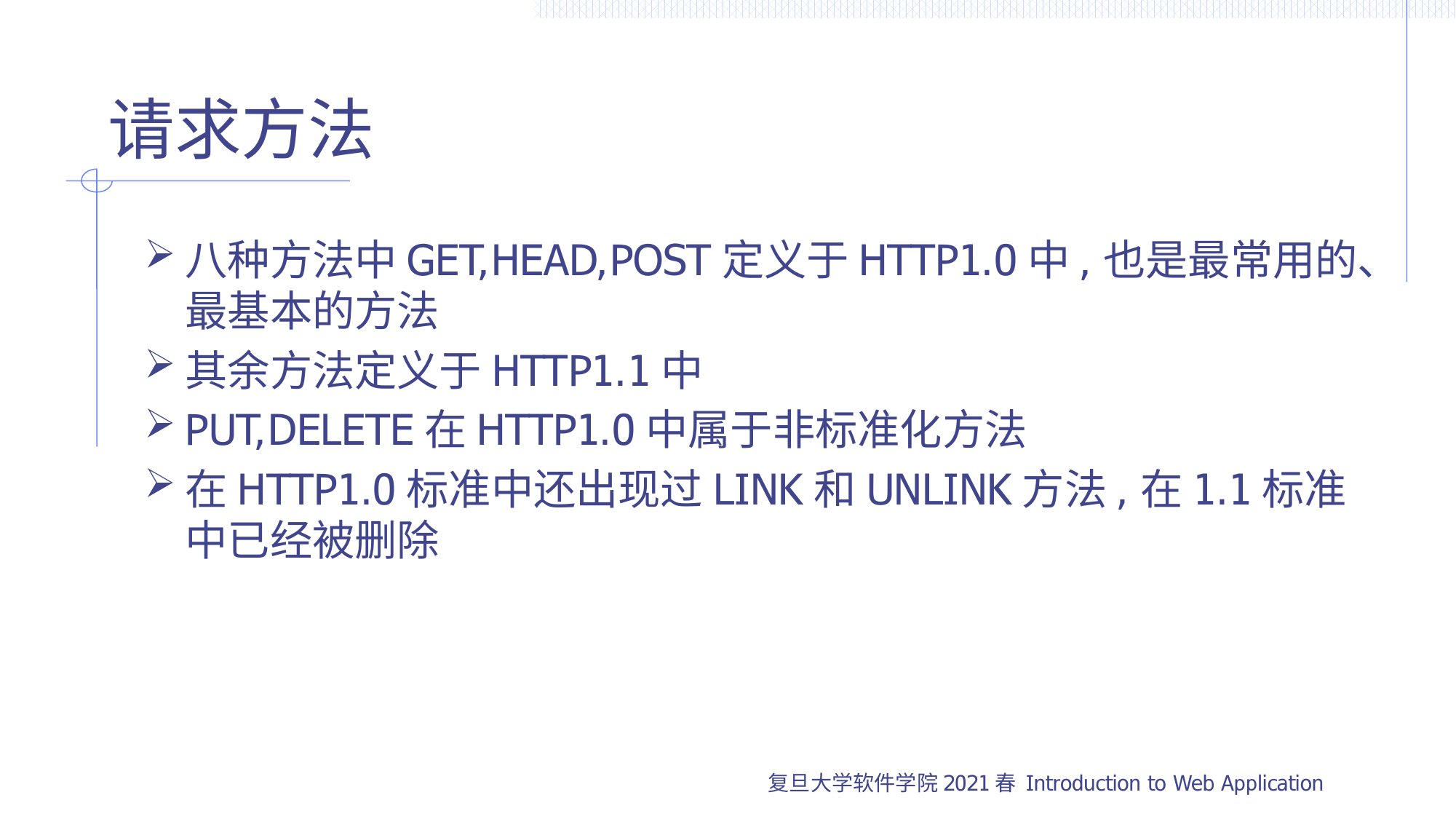

# 请求方法
八种方法中GET,HEAD,POST定义于HTTP1.0中,也是最常用的、最基本的方法
其余方法定义于HTTP1.1中
PUT,DELETE在HTTP1.0中属于非标准化方法
在HTTP1.0标准中还出现过LINK和UNLINK方法,在1.1标准中已经被删除